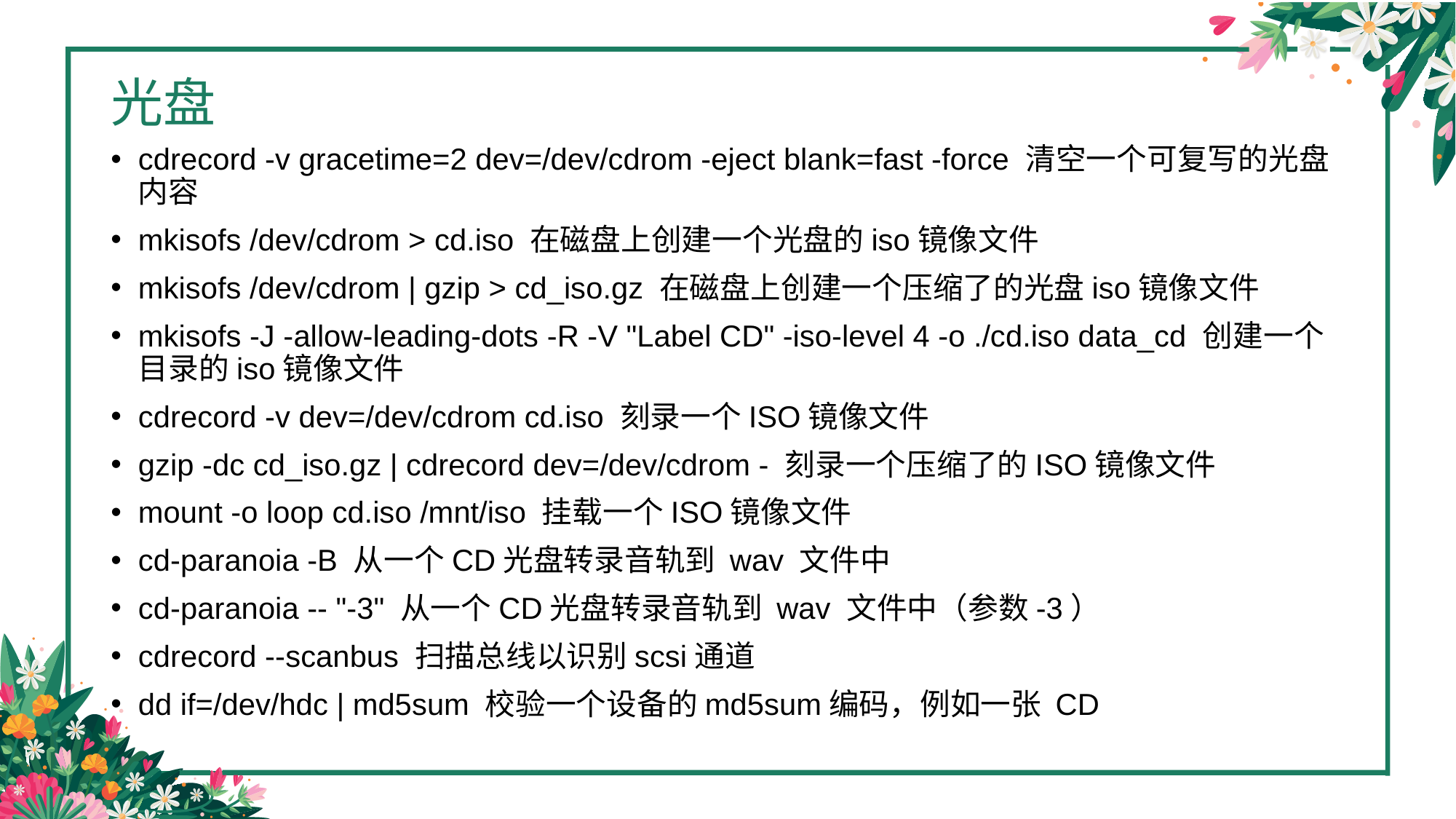

# 光盘
cdrecord -v gracetime=2 dev=/dev/cdrom -eject blank=fast -force 清空一个可复写的光盘内容
mkisofs /dev/cdrom > cd.iso 在磁盘上创建一个光盘的iso镜像文件
mkisofs /dev/cdrom | gzip > cd_iso.gz 在磁盘上创建一个压缩了的光盘iso镜像文件
mkisofs -J -allow-leading-dots -R -V "Label CD" -iso-level 4 -o ./cd.iso data_cd 创建一个目录的iso镜像文件
cdrecord -v dev=/dev/cdrom cd.iso 刻录一个ISO镜像文件
gzip -dc cd_iso.gz | cdrecord dev=/dev/cdrom - 刻录一个压缩了的ISO镜像文件
mount -o loop cd.iso /mnt/iso 挂载一个ISO镜像文件
cd-paranoia -B 从一个CD光盘转录音轨到 wav 文件中
cd-paranoia -- "-3" 从一个CD光盘转录音轨到 wav 文件中（参数-3）
cdrecord --scanbus 扫描总线以识别scsi通道
dd if=/dev/hdc | md5sum 校验一个设备的md5sum编码，例如一张 CD